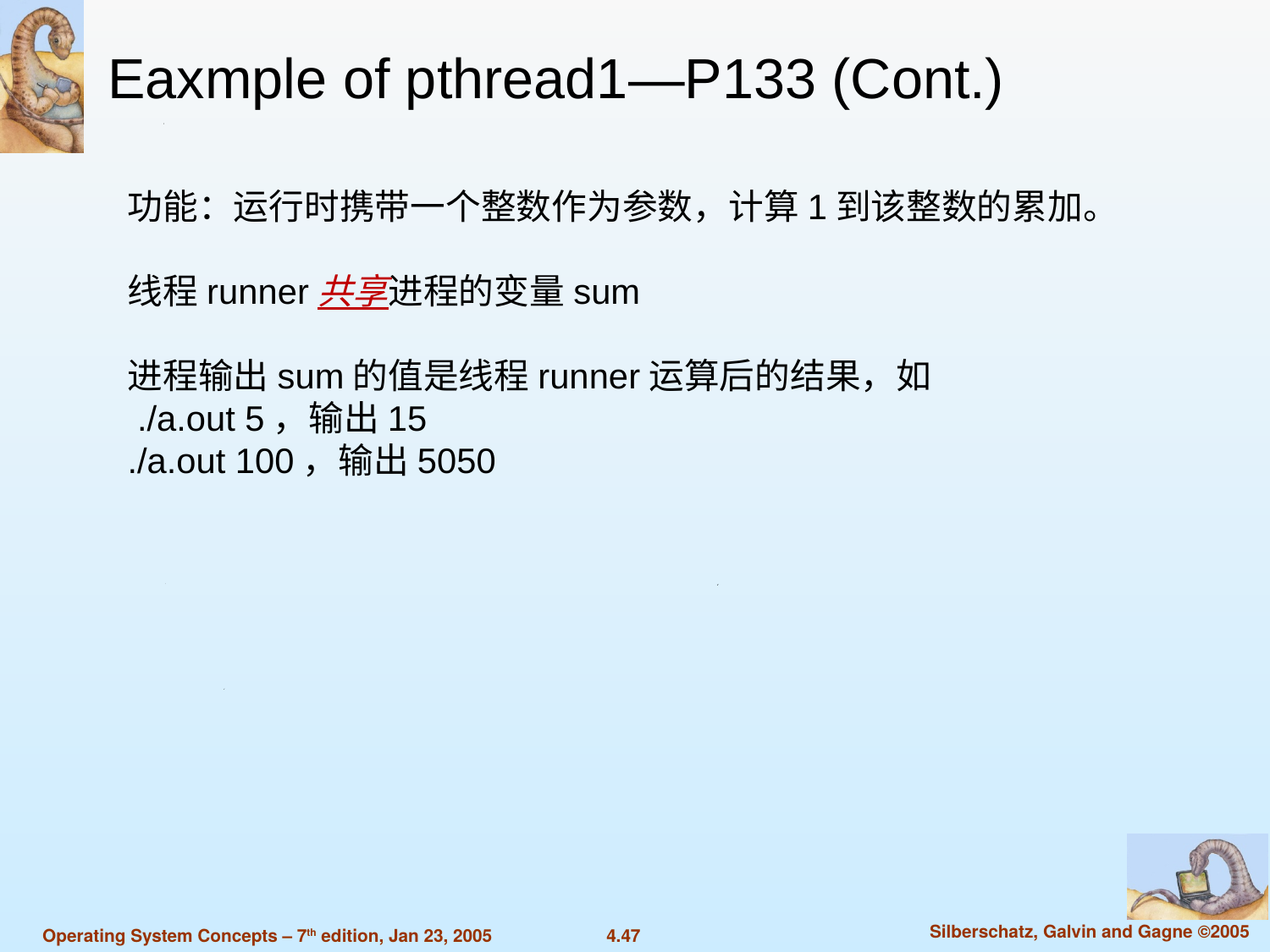

Eaxmple of pthread1—P133 (Cont.)
功能：运行时携带一个整数作为参数，计算1到该整数的累加。

线程runner共享进程的变量sum

进程输出sum的值是线程runner运算后的结果，如
 ./a.out 5，输出15
./a.out 100，输出5050